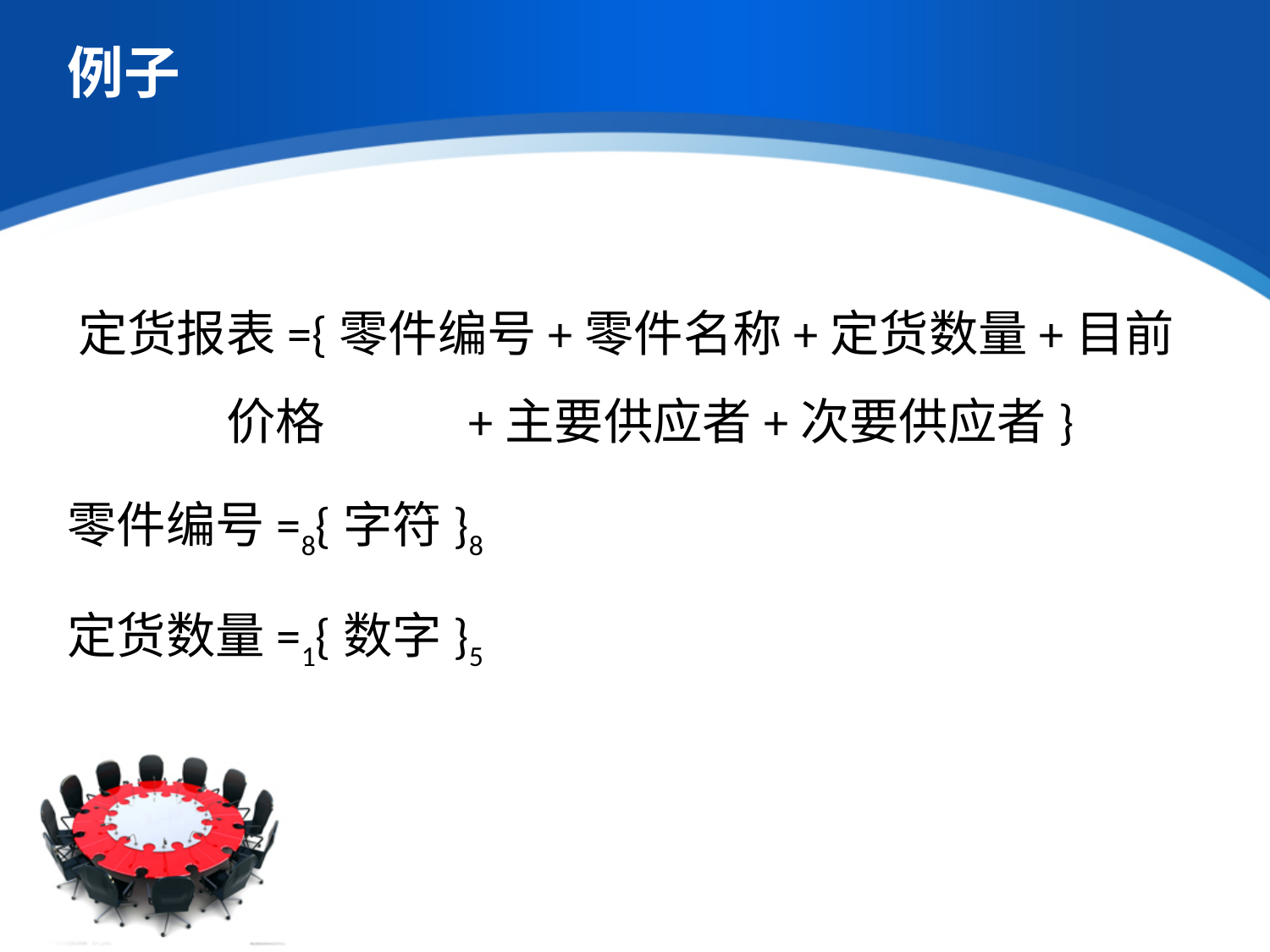

# 例子
定货报表={零件编号+零件名称+定货数量+目前价格            +主要供应者+次要供应者}
零件编号=8{字符}8
定货数量=1{数字}5